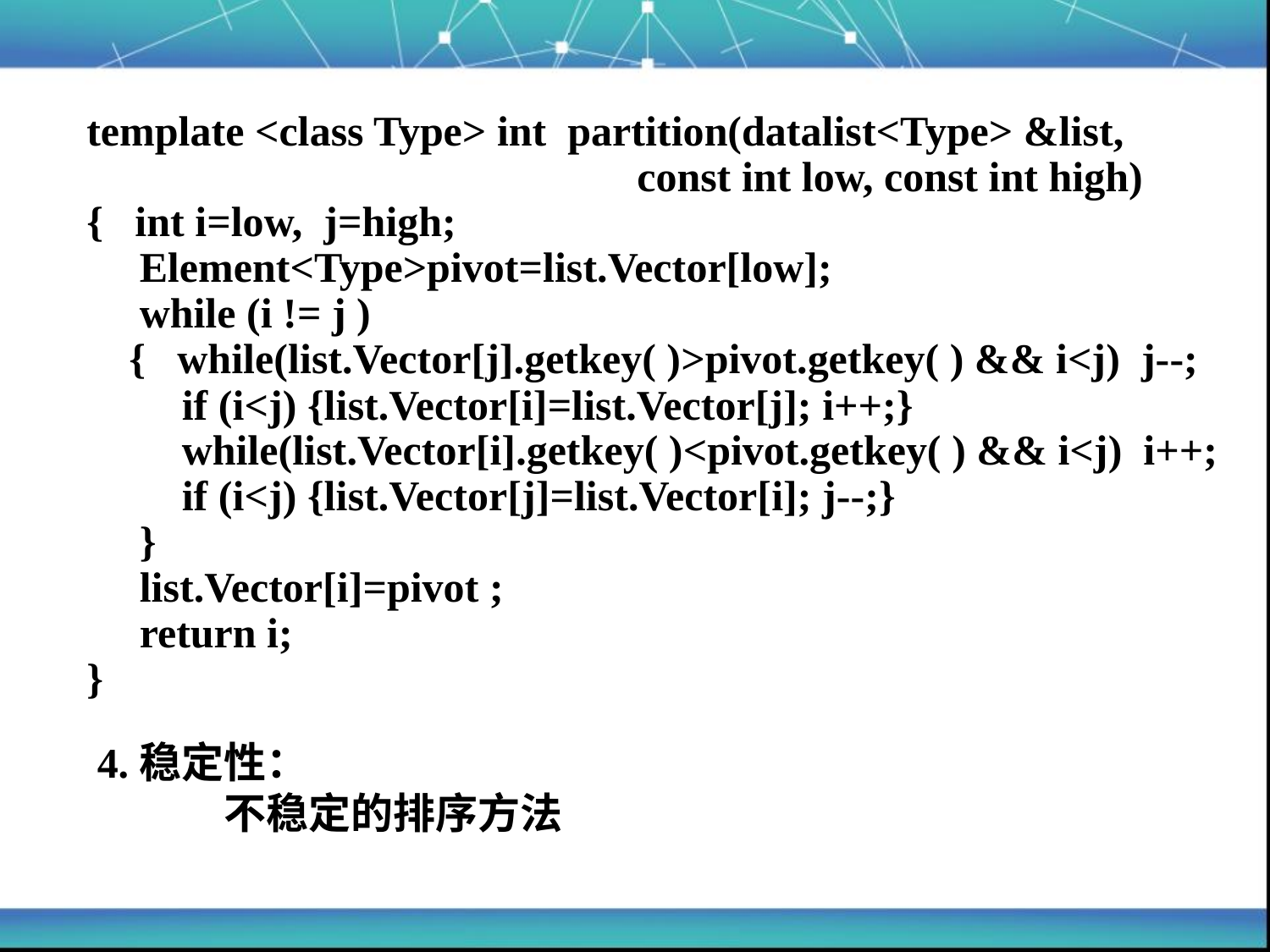

template <class Type> int  partition(datalist<Type> &list,
                                                    const int low, const int high)
{   int i=low,  j=high;
     Element<Type>pivot=list.Vector[low];
     while (i != j )
    {   while(list.Vector[j].getkey( )>pivot.getkey( ) && i<j)  j--;
         if (i<j) {list.Vector[i]=list.Vector[j]; i++;}
         while(list.Vector[i].getkey( )<pivot.getkey( ) && i<j)  i++;
         if (i<j) {list.Vector[j]=list.Vector[i]; j--;}
     }
     list.Vector[i]=pivot ;
     return i;
}
4.稳定性：
	不稳定的排序方法